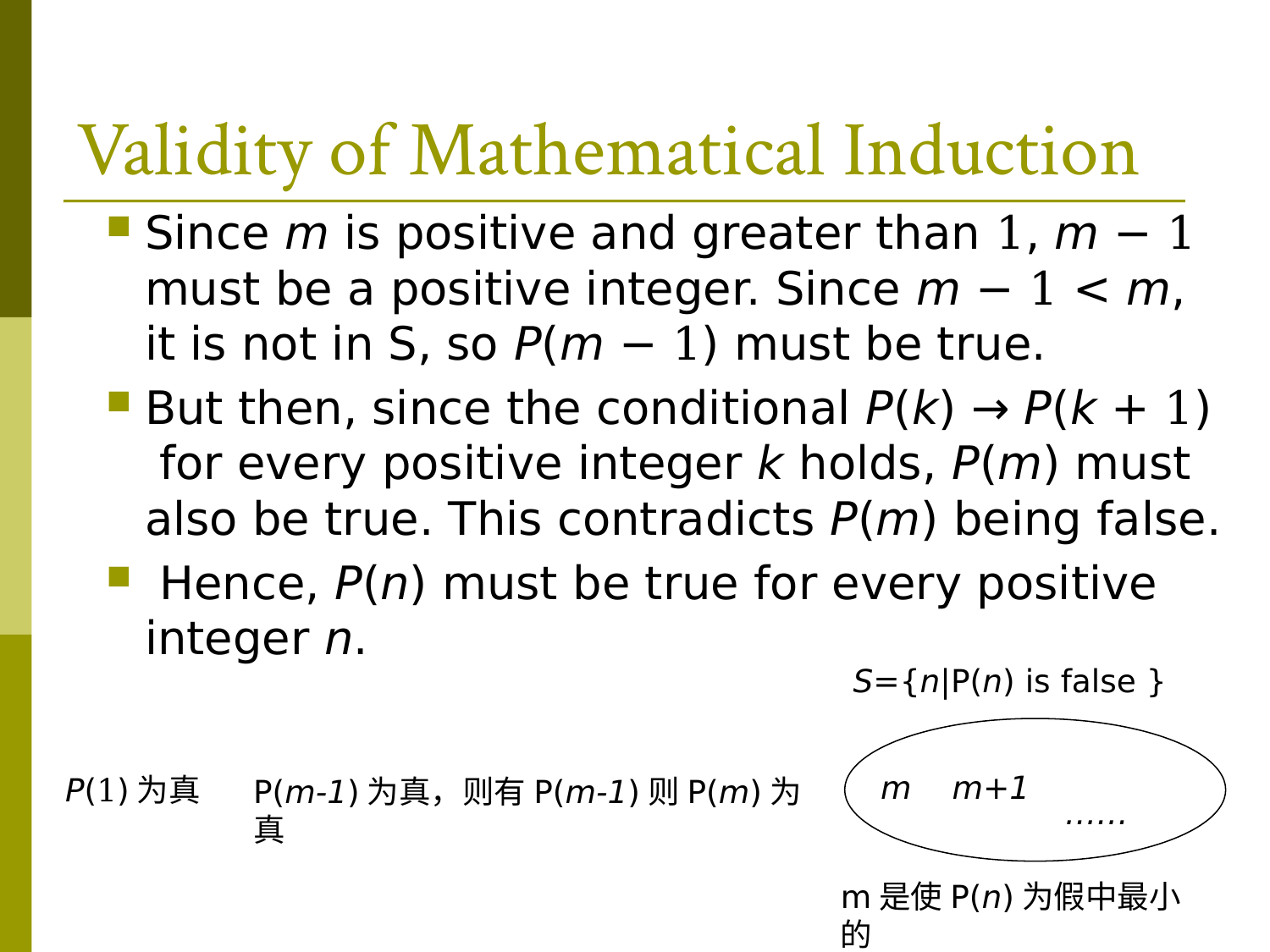

# Validity of Mathematical Induction
Since m is positive and greater than 1, m − 1 must be a positive integer. Since m − 1 < m, it is not in S, so P(m − 1) must be true.
But then, since the conditional P(k) → P(k + 1)  for every positive integer k holds, P(m) must also be true. This contradicts P(m) being false.
 Hence, P(n) must be true for every positive integer n.
S={n|P(n) is false }

m
m+1
P(1)为真
P(m-1)为真，则有P(m-1)则P(m)为真
……
m是使P(n)为假中最小的